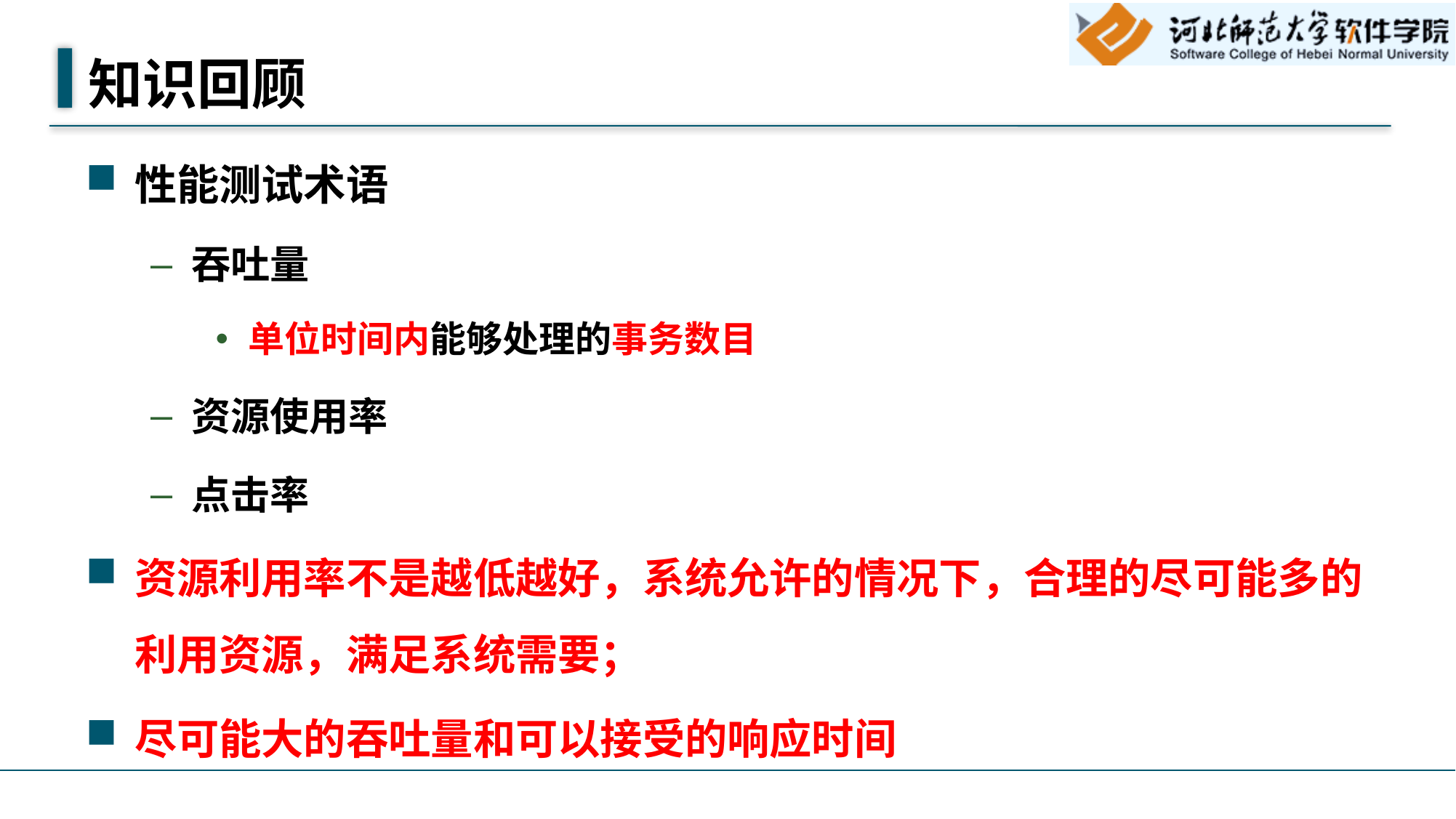

# 知识回顾
性能测试术语
吞吐量
单位时间内能够处理的事务数目
资源使用率
点击率
资源利用率不是越低越好，系统允许的情况下，合理的尽可能多的利用资源，满足系统需要；
尽可能大的吞吐量和可以接受的响应时间